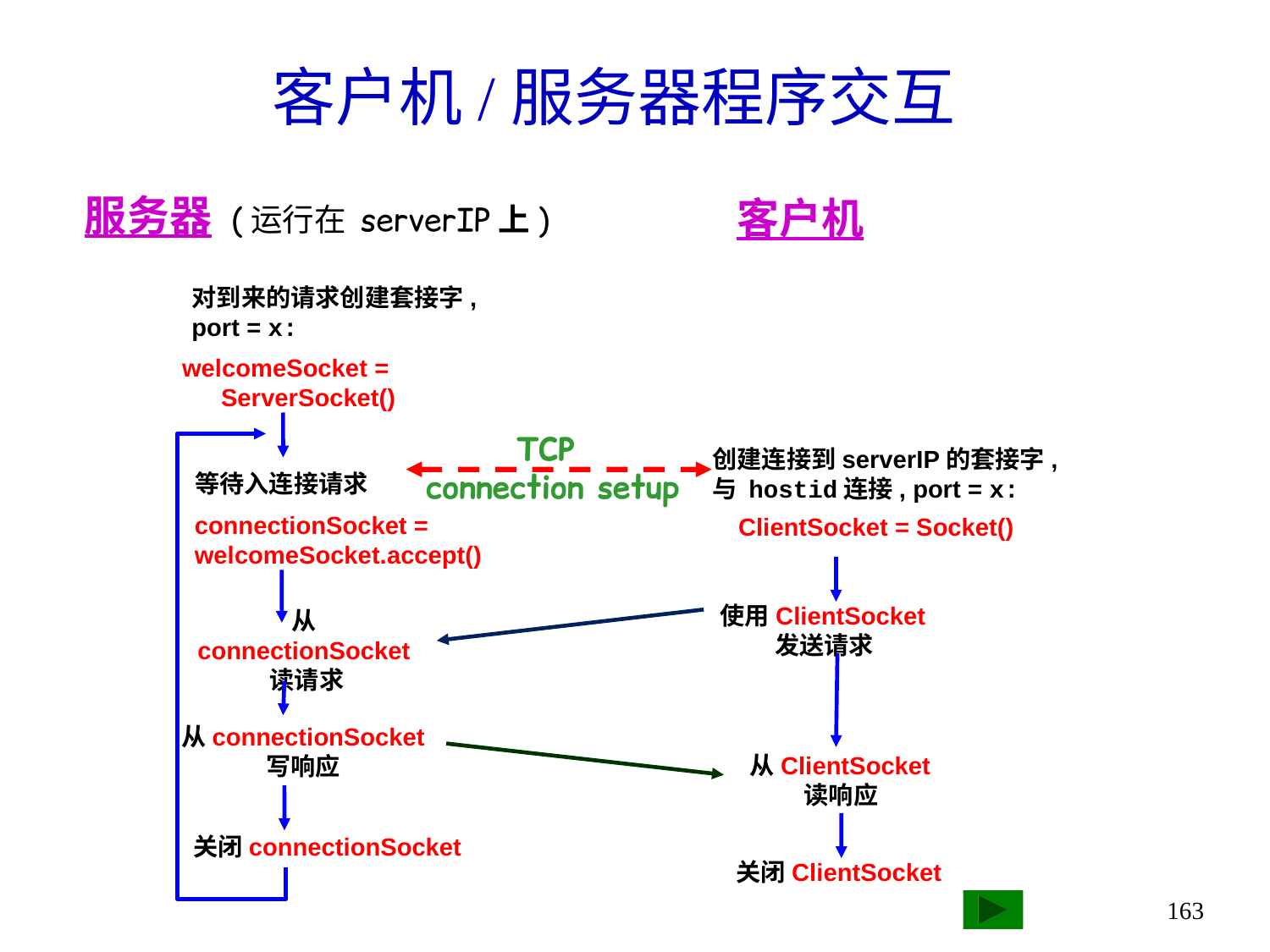

# 客户机/服务器程序交互
服务器 (运行在 serverIP上)
客户机
对到来的请求创建套接字,
port = x:
welcomeSocket =
ServerSocket()

TCP
connection setup

从ClientSocket读响应

关闭ClientSocket

关闭connectionSocket
创建连接到serverIP的套接字,
与 hostid连接, port = x:
ClientSocket = Socket()
等待入连接请求
connectionSocket =
welcomeSocket.accept()

使用ClientSocket发送请求

从connectionSocket读请求

从connectionSocket写响应

163